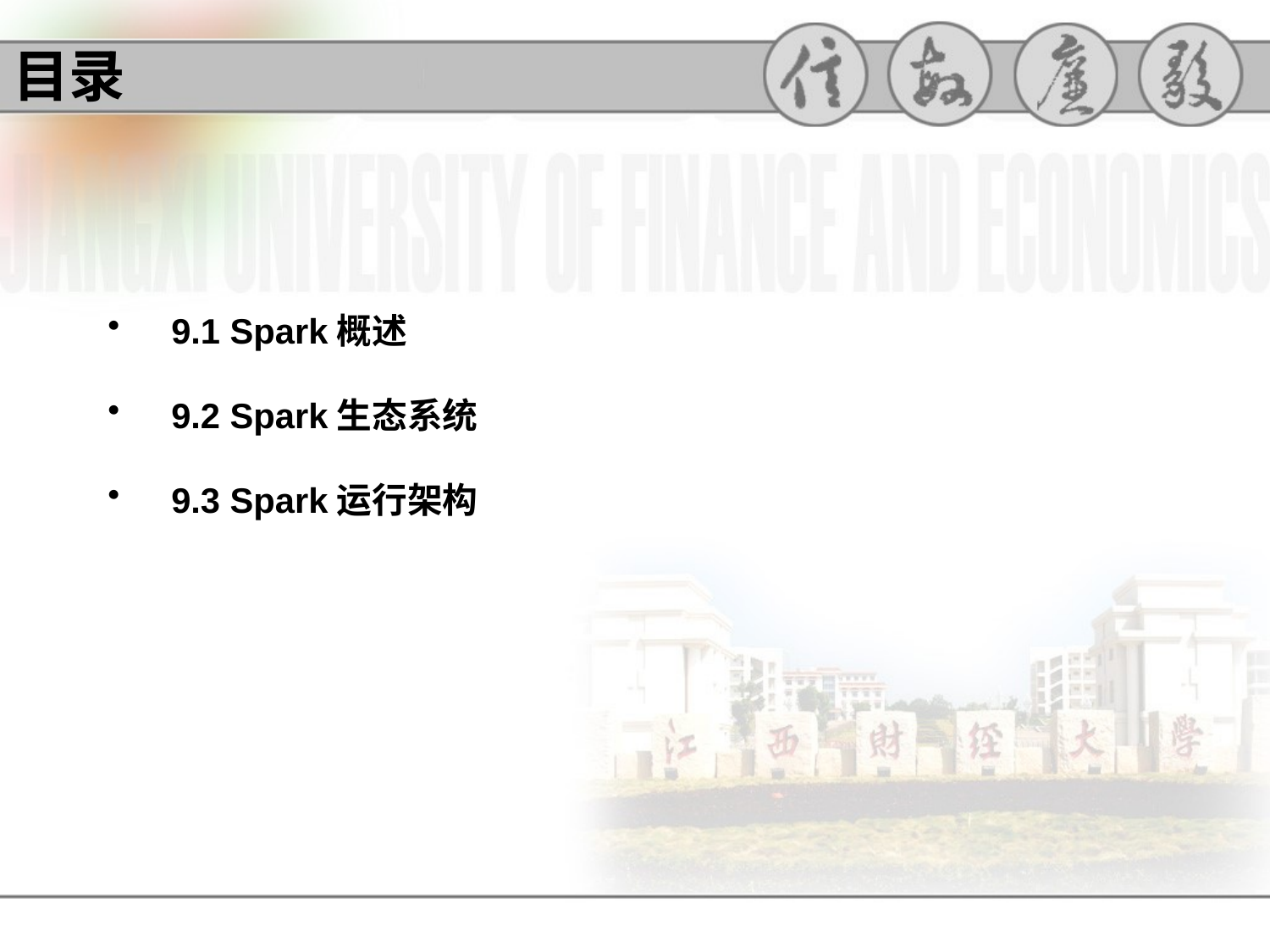

# 目录
9.1 Spark概述
9.2 Spark生态系统
9.3 Spark运行架构